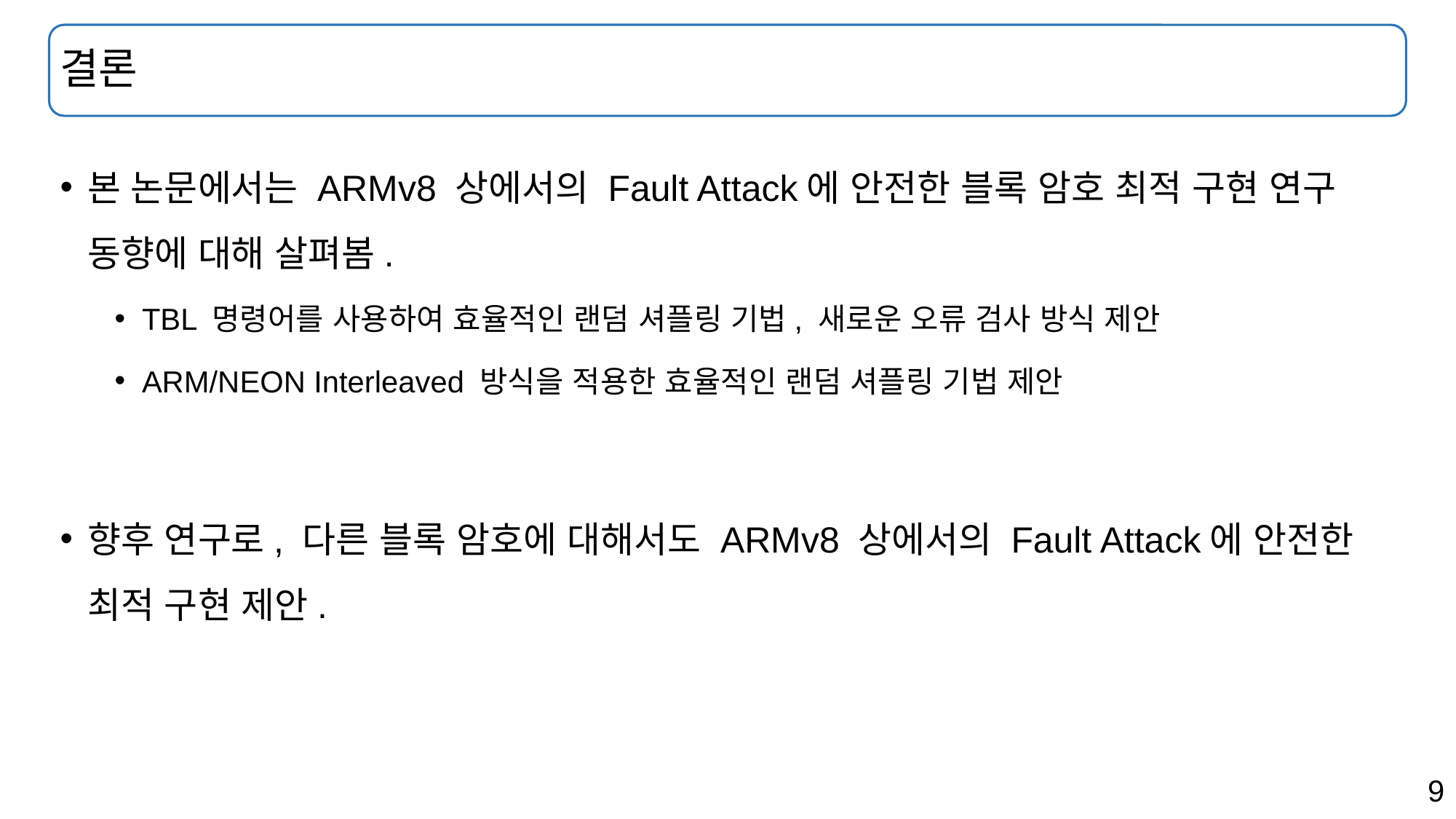

# 결론
본 논문에서는 ARMv8 상에서의 Fault Attack에 안전한 블록 암호 최적 구현 연구 동향에 대해 살펴봄.
TBL 명령어를 사용하여 효율적인 랜덤 셔플링 기법, 새로운 오류 검사 방식 제안
ARM/NEON Interleaved 방식을 적용한 효율적인 랜덤 셔플링 기법 제안

향후 연구로, 다른 블록 암호에 대해서도 ARMv8 상에서의 Fault Attack에 안전한 최적 구현 제안.